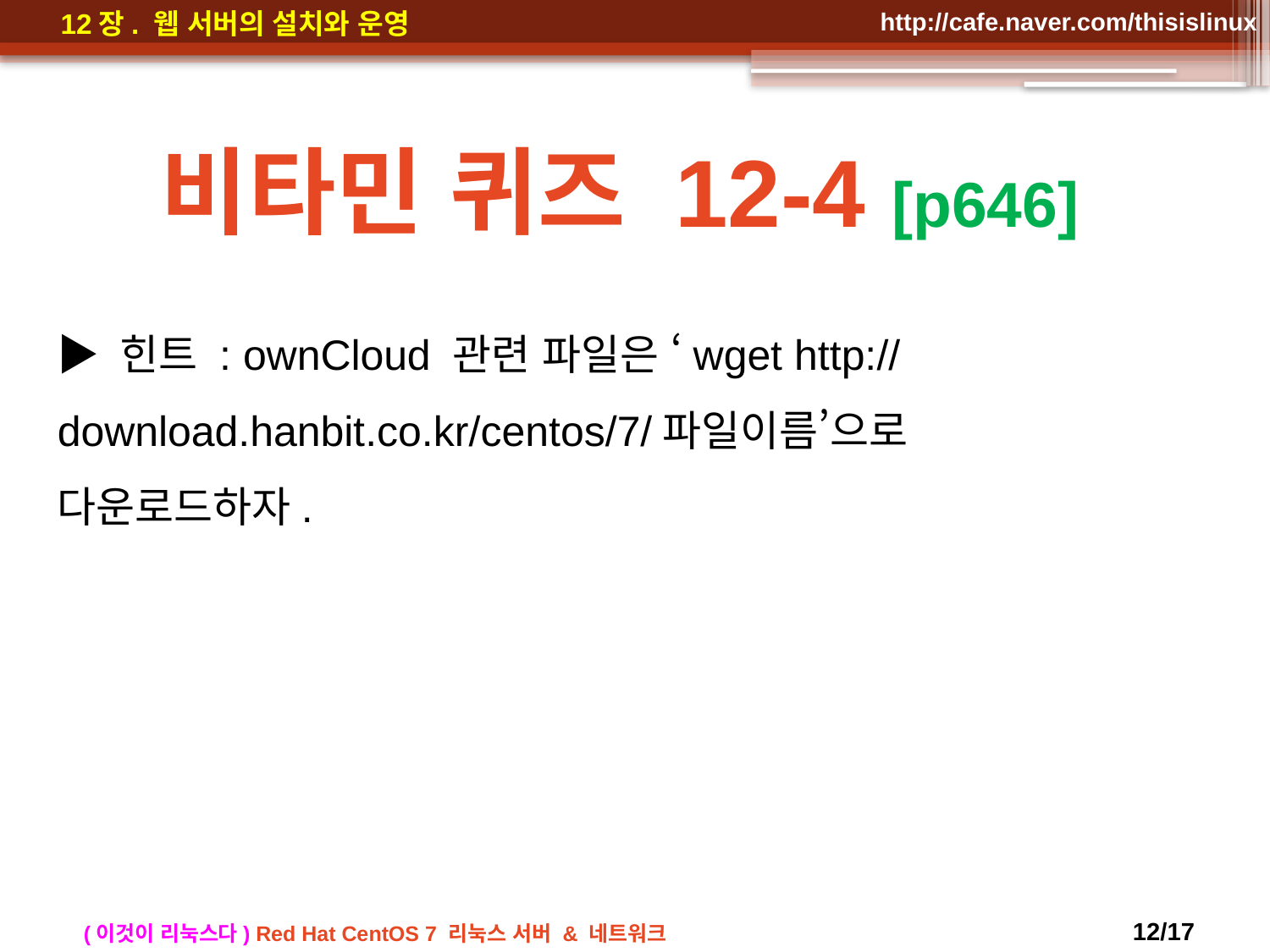

비타민 퀴즈 12-4 [p646]
▶ 힌트 : ownCloud 관련 파일은 ‘wget http://download.hanbit.co.kr/centos/7/파일이름’으로
다운로드하자.